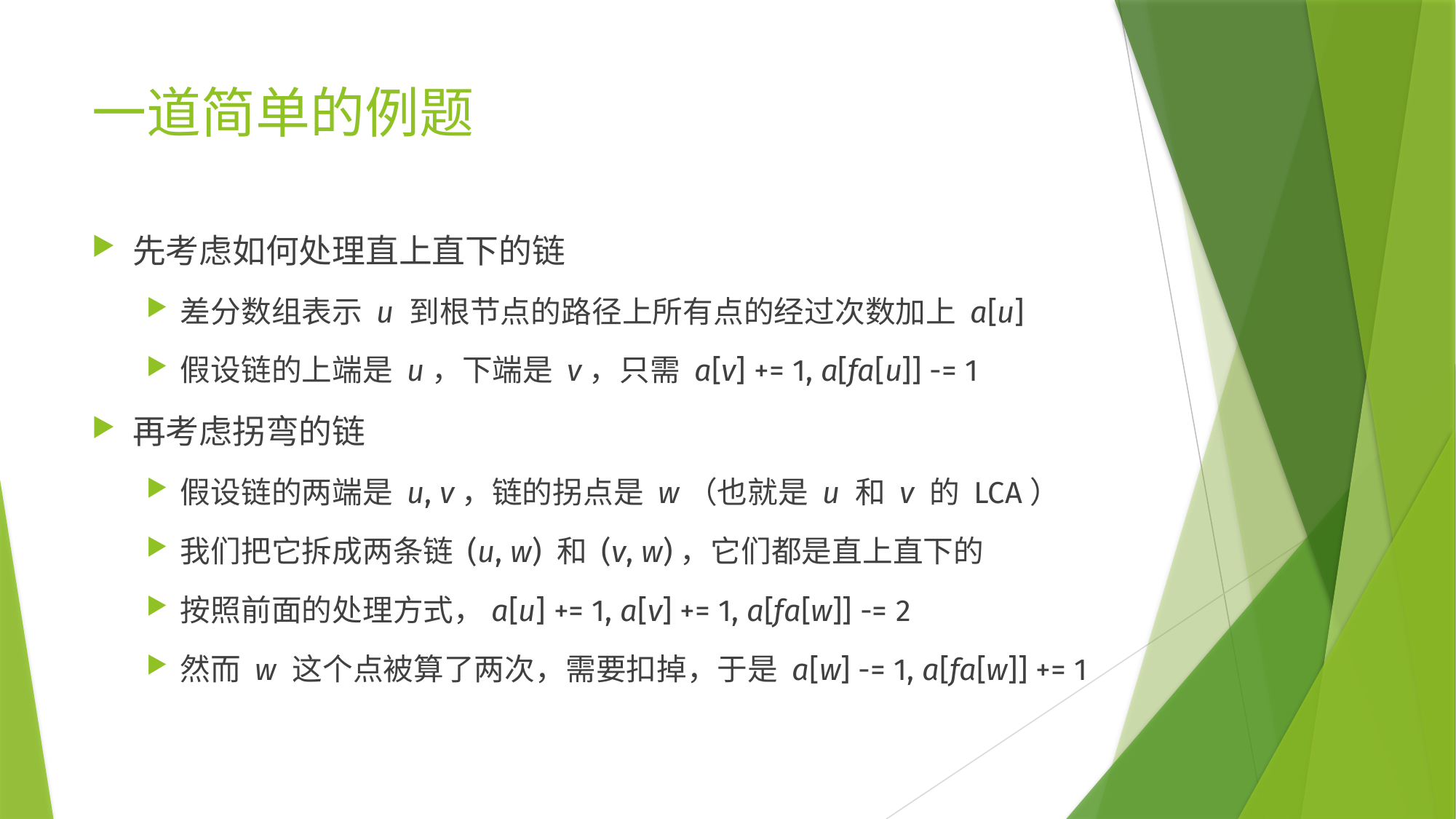

# 一道简单的例题
先考虑如何处理直上直下的链
差分数组表示 u 到根节点的路径上所有点的经过次数加上 a[u]
假设链的上端是 u，下端是 v，只需 a[v] += 1, a[fa[u]] -= 1
再考虑拐弯的链
假设链的两端是 u, v，链的拐点是 w（也就是 u 和 v 的 LCA）
我们把它拆成两条链 (u, w) 和 (v, w)，它们都是直上直下的
按照前面的处理方式，a[u] += 1, a[v] += 1, a[fa[w]] -= 2
然而 w 这个点被算了两次，需要扣掉，于是 a[w] -= 1, a[fa[w]] += 1